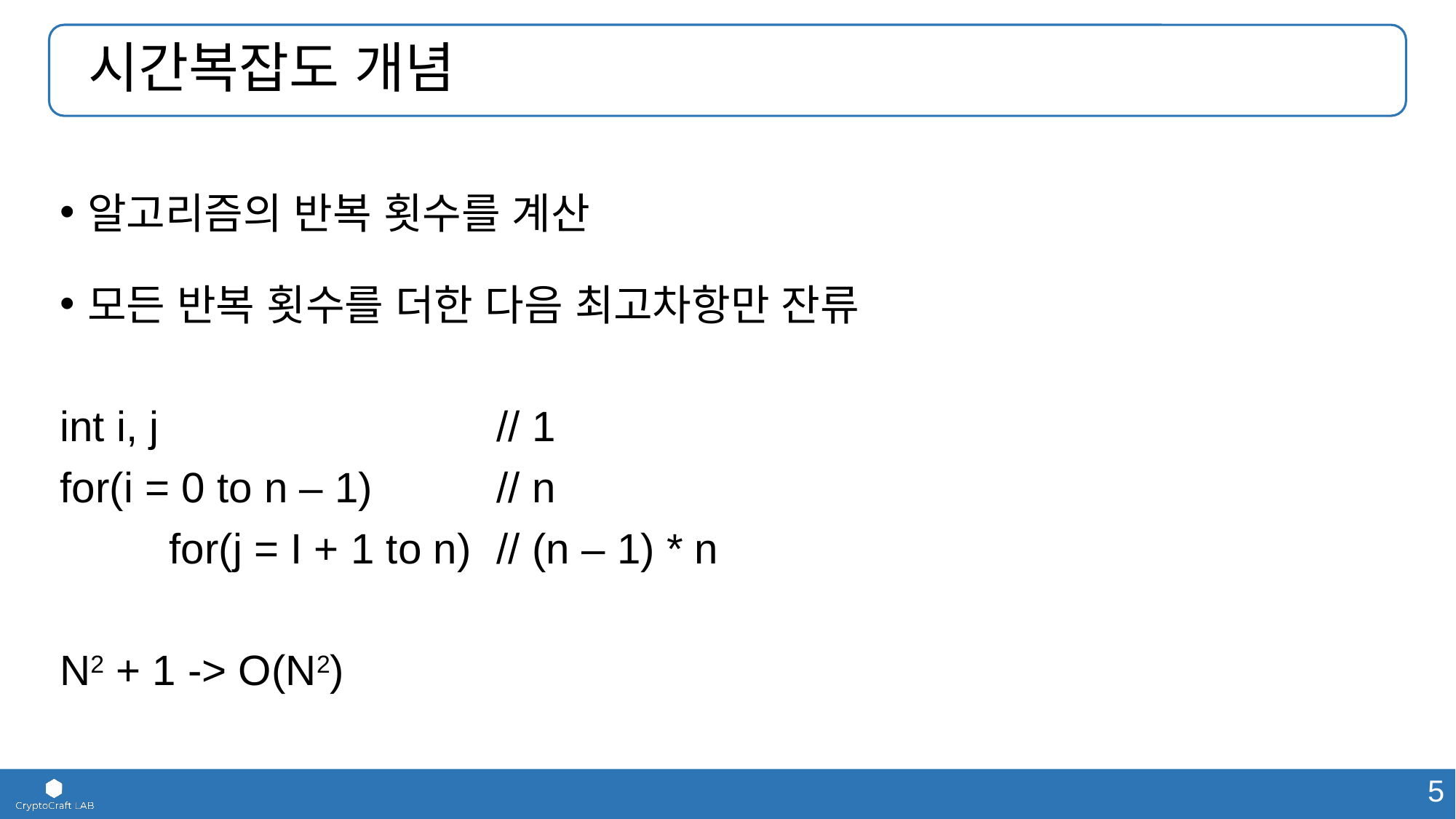

# 시간복잡도 개념
알고리즘의 반복 횟수를 계산
모든 반복 횟수를 더한 다음 최고차항만 잔류

int i, j				// 1
for(i = 0 to n – 1)		// n
	for(j = I + 1 to n)	// (n – 1) * n

N2 + 1 -> O(N2)